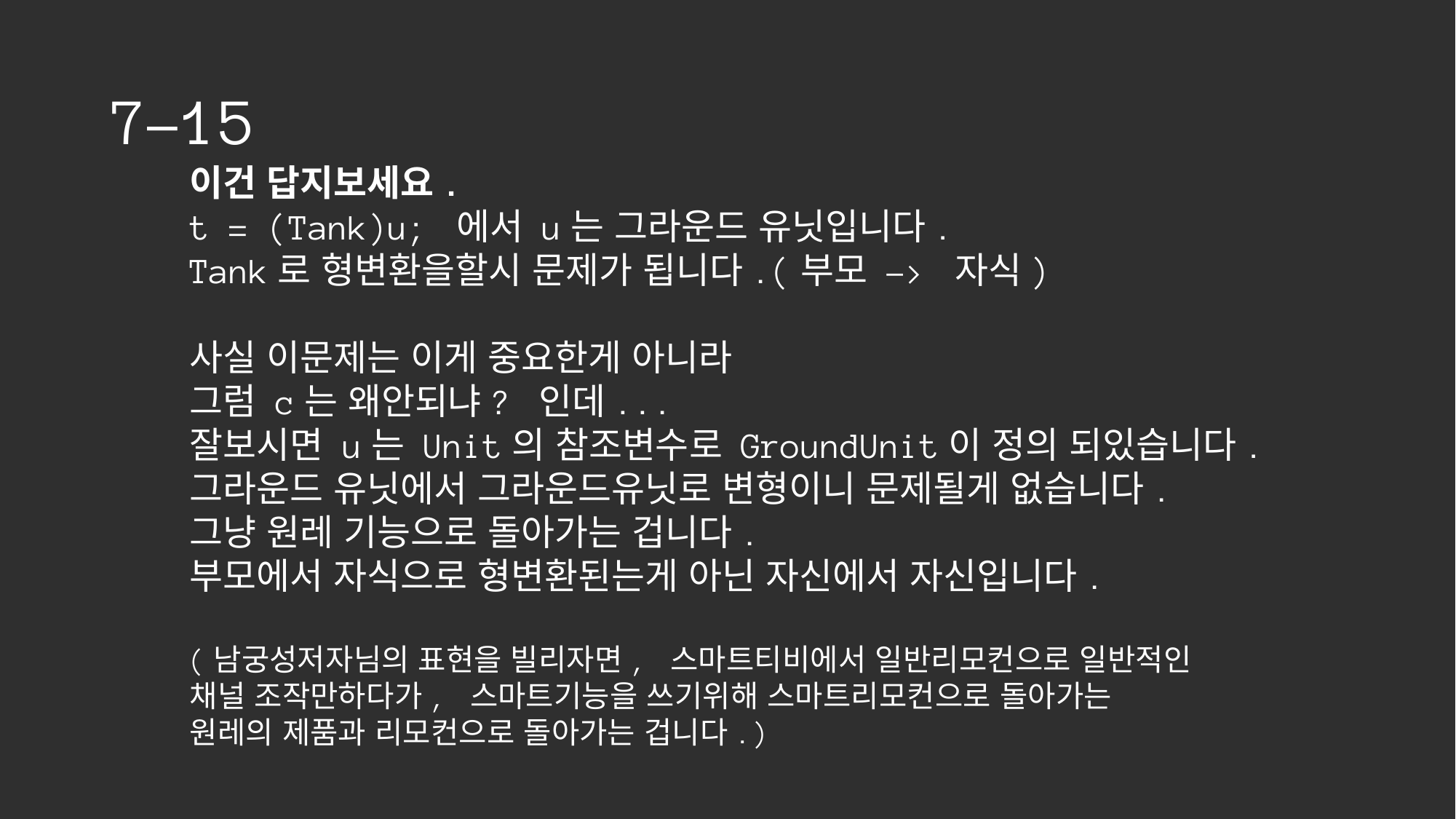

# 7-15
이건 답지보세요.
t = (Tank)u; 에서 u는 그라운드 유닛입니다.
Tank로 형변환을할시 문제가 됩니다.(부모 -> 자식)

사실 이문제는 이게 중요한게 아니라
그럼 c는 왜안되냐? 인데...
잘보시면 u는 Unit의 참조변수로 GroundUnit이 정의 되있습니다.
그라운드 유닛에서 그라운드유닛로 변형이니 문제될게 없습니다.
그냥 원레 기능으로 돌아가는 겁니다.
부모에서 자식으로 형변환된는게 아닌 자신에서 자신입니다.

(남궁성저자님의 표현을 빌리자면, 스마트티비에서 일반리모컨으로 일반적인
채널 조작만하다가, 스마트기능을 쓰기위해 스마트리모컨으로 돌아가는
원레의 제품과 리모컨으로 돌아가는 겁니다.)